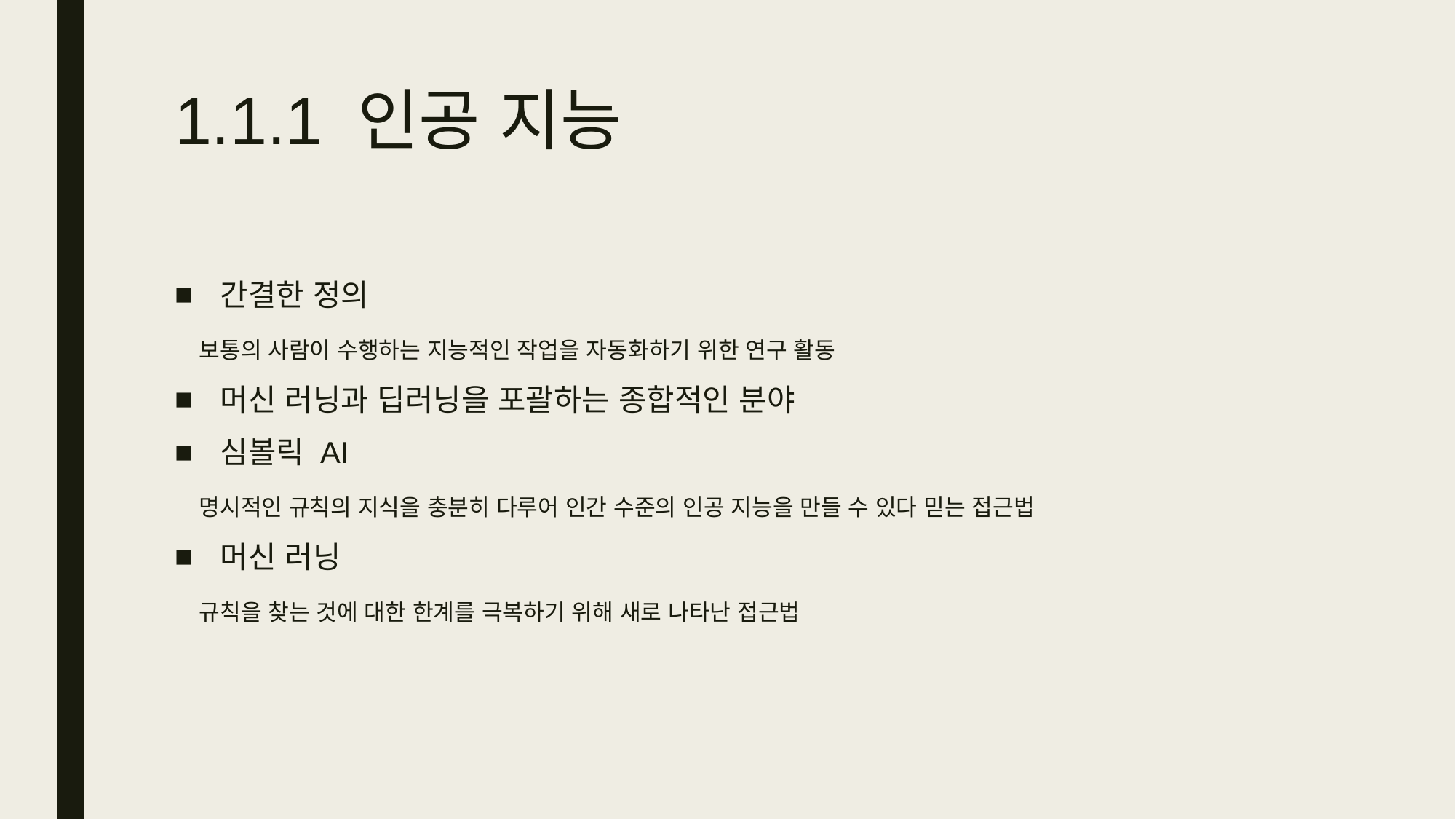

# 1.1.1 인공 지능
간결한 정의
  보통의 사람이 수행하는 지능적인 작업을 자동화하기 위한 연구 활동
머신 러닝과 딥러닝을 포괄하는 종합적인 분야
심볼릭 AI
  명시적인 규칙의 지식을 충분히 다루어 인간 수준의 인공 지능을 만들 수 있다 믿는 접근법
머신 러닝
  규칙을 찾는 것에 대한 한계를 극복하기 위해 새로 나타난 접근법